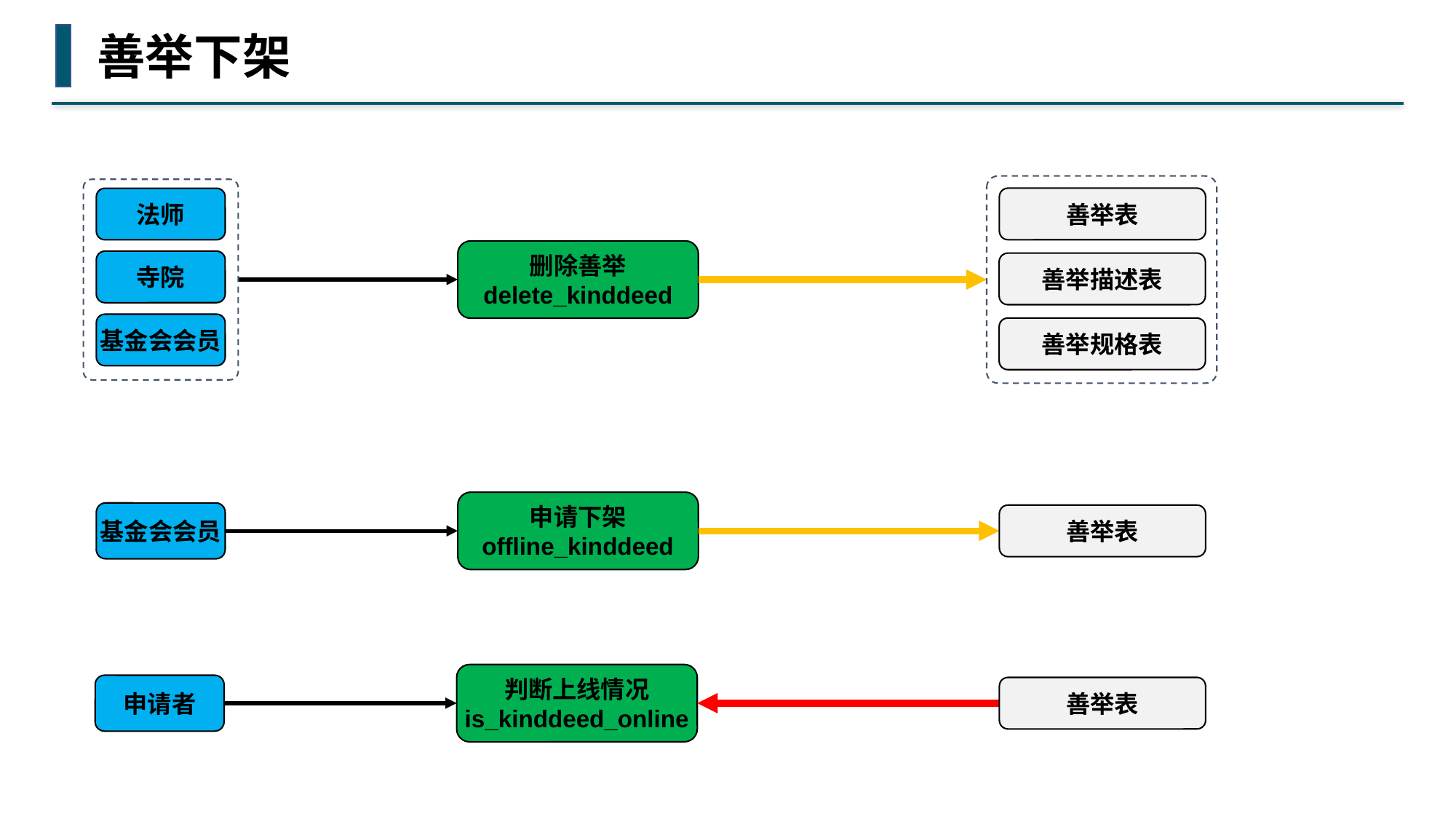

善举下架

善举表
善举描述表
善举规格表

法师
寺院
基金会会员
删除善举
delete_kinddeed
申请下架
offline_kinddeed
基金会会员
善举表
判断上线情况
is_kinddeed_online
申请者
善举表